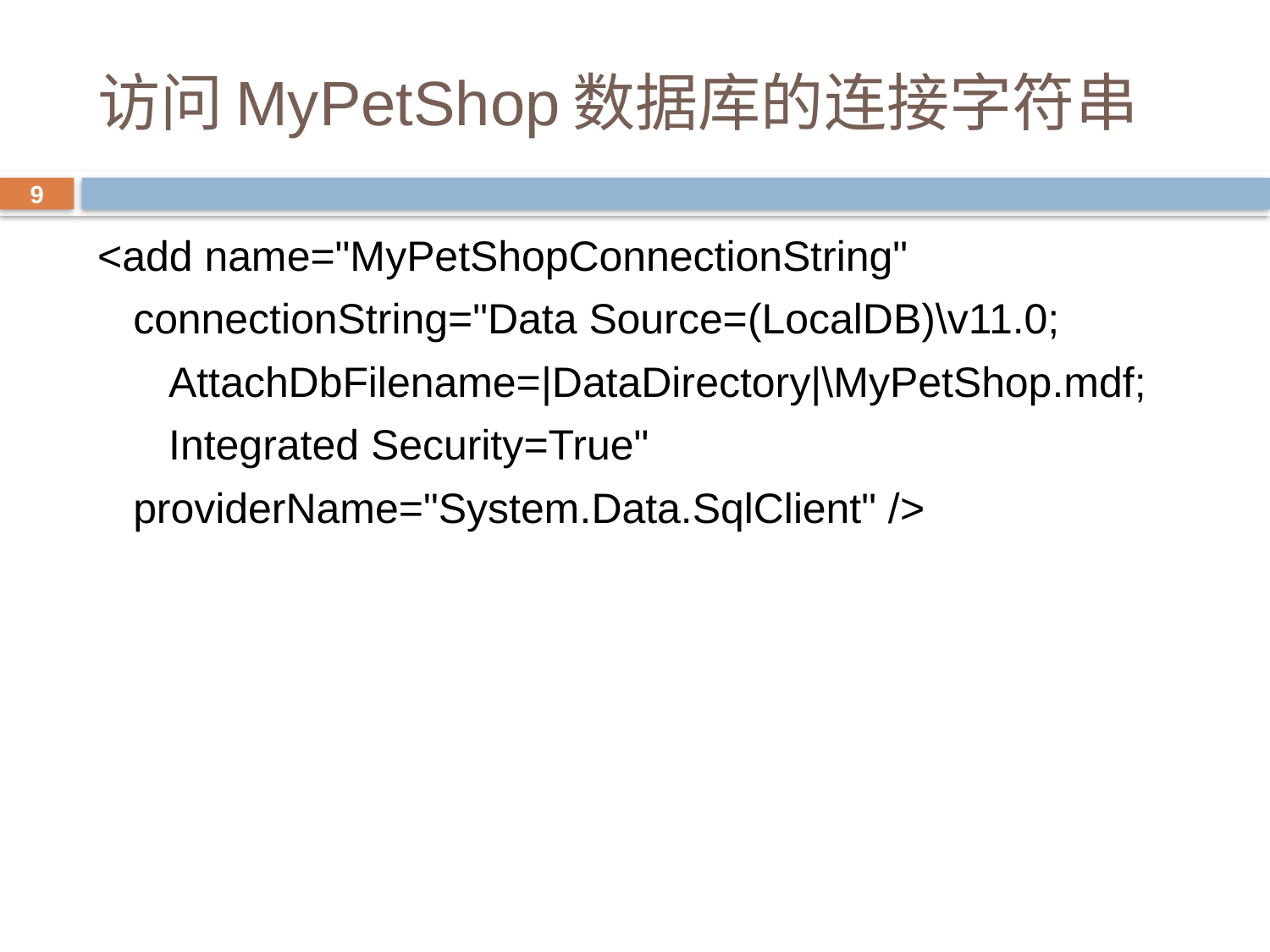

# 访问MyPetShop数据库的连接字符串
9
<add name="MyPetShopConnectionString"
   connectionString="Data Source=(LocalDB)\v11.0;
      AttachDbFilename=|DataDirectory|\MyPetShop.mdf;
      Integrated Security=True"
   providerName="System.Data.SqlClient" />